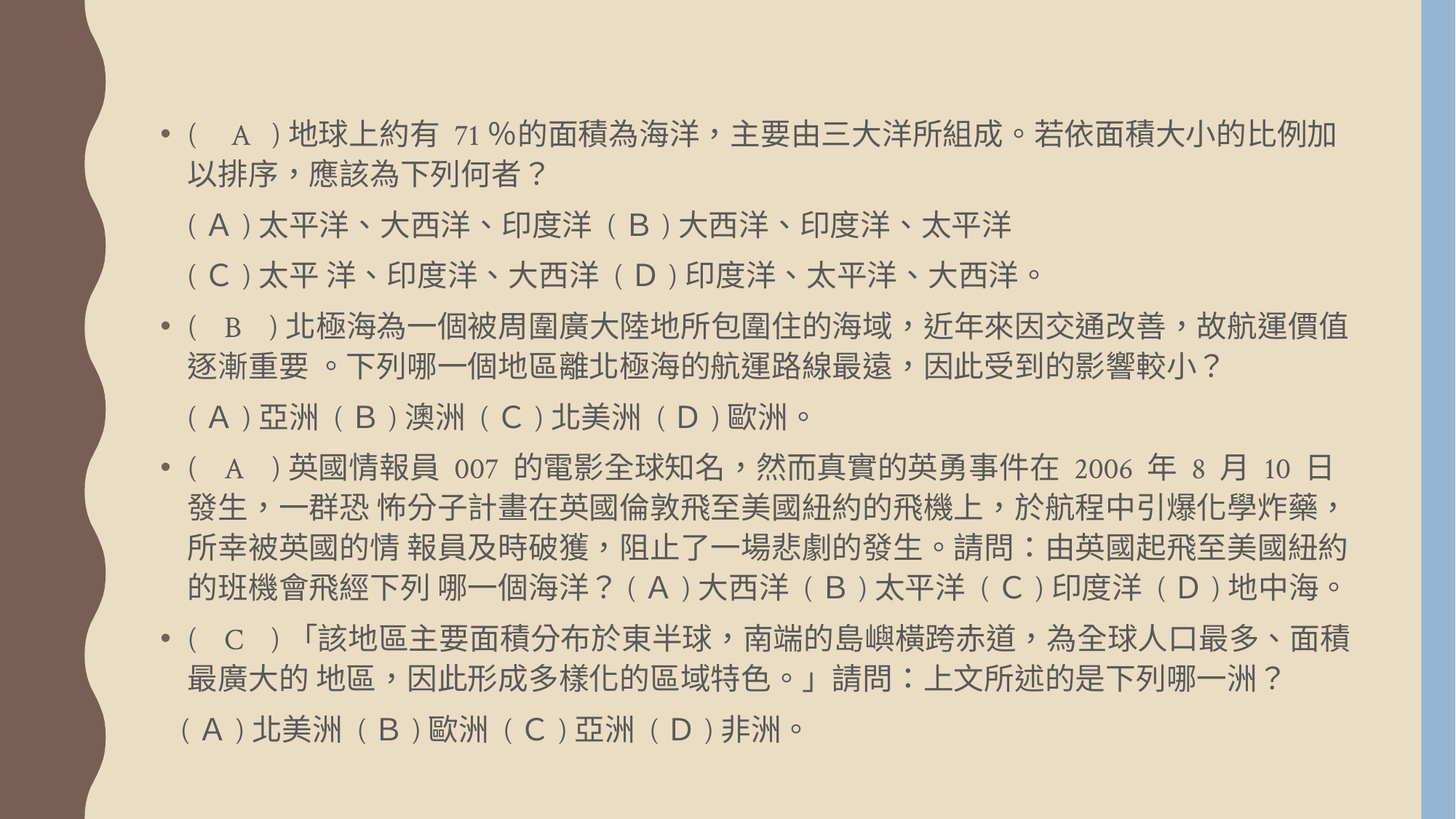

(     A   )地球上約有 71％的面積為海洋，主要由三大洋所組成。若依面積大小的比例加以排序，應該為下列何者？
    (Ａ)太平洋、大西洋、印度洋 (Ｂ)大西洋、印度洋、太平洋
    (Ｃ)太平 洋、印度洋、大西洋 (Ｄ)印度洋、太平洋、大西洋。
(    B    )北極海為一個被周圍廣大陸地所包圍住的海域，近年來因交通改善，故航運價值逐漸重要 。下列哪一個地區離北極海的航運路線最遠，因此受到的影響較小？
    (Ａ)亞洲 (Ｂ)澳洲 (Ｃ)北美洲 (Ｄ)歐洲。
(    A    )英國情報員 007 的電影全球知名，然而真實的英勇事件在 2006 年 8 月 10 日發生，一群恐 怖分子計畫在英國倫敦飛至美國紐約的飛機上，於航程中引爆化學炸藥，所幸被英國的情 報員及時破獲，阻止了一場悲劇的發生。請問：由英國起飛至美國紐約的班機會飛經下列 哪一個海洋？(Ａ)大西洋 (Ｂ)太平洋 (Ｃ)印度洋 (Ｄ)地中海。
(    C    )「該地區主要面積分布於東半球，南端的島嶼橫跨赤道，為全球人口最多、面積最廣大的 地區，因此形成多樣化的區域特色。」請問：上文所述的是下列哪一洲？
   (Ａ)北美洲 (Ｂ)歐洲 (Ｃ)亞洲 (Ｄ)非洲。